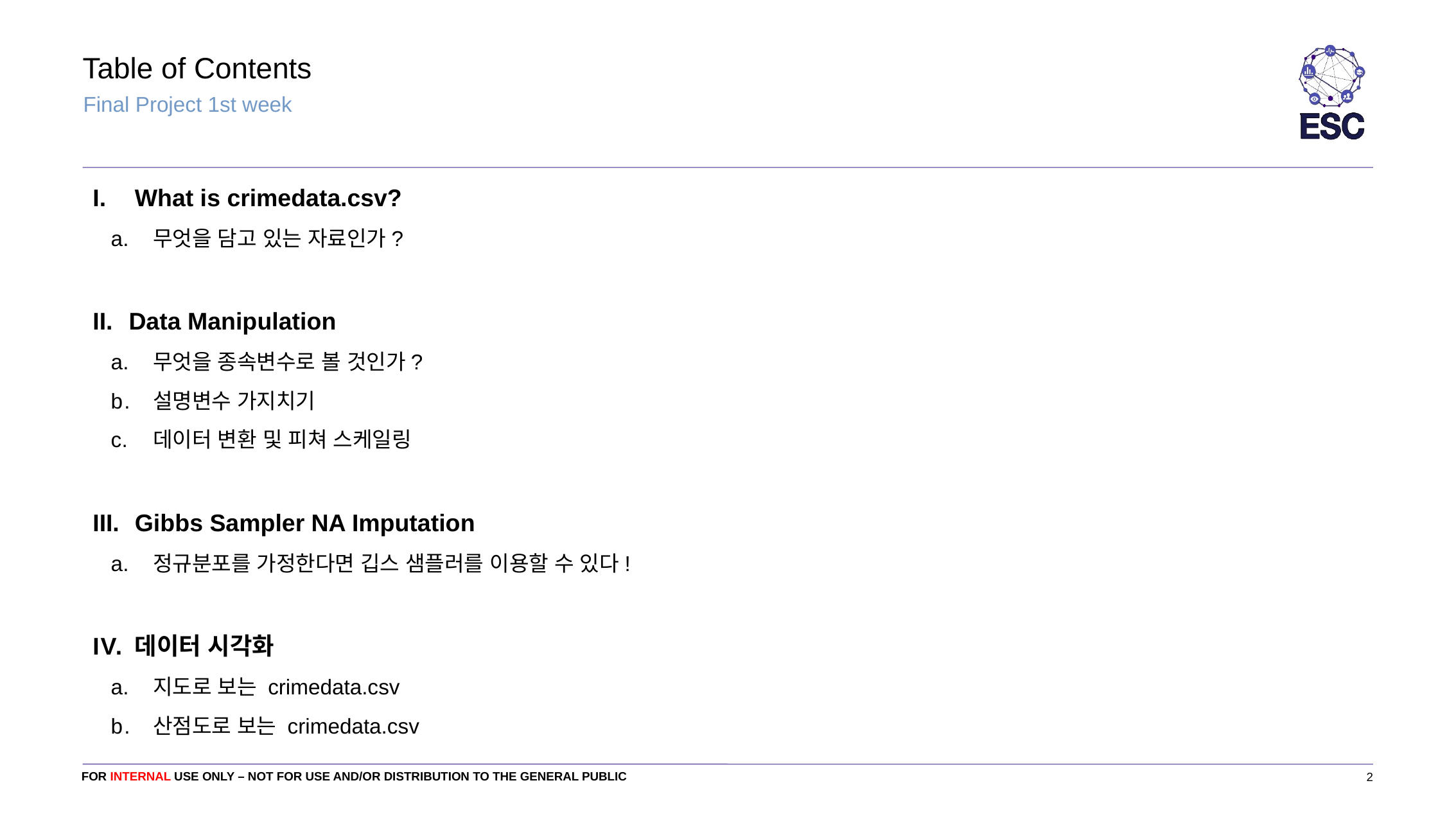

Final Project 1st week
What is crimedata.csv?
무엇을 담고 있는 자료인가?

Data Manipulation
무엇을 종속변수로 볼 것인가?
설명변수 가지치기
데이터 변환 및 피쳐 스케일링

Gibbs Sampler NA Imputation
정규분포를 가정한다면 깁스 샘플러를 이용할 수 있다!

데이터 시각화
지도로 보는 crimedata.csv
산점도로 보는 crimedata.csv